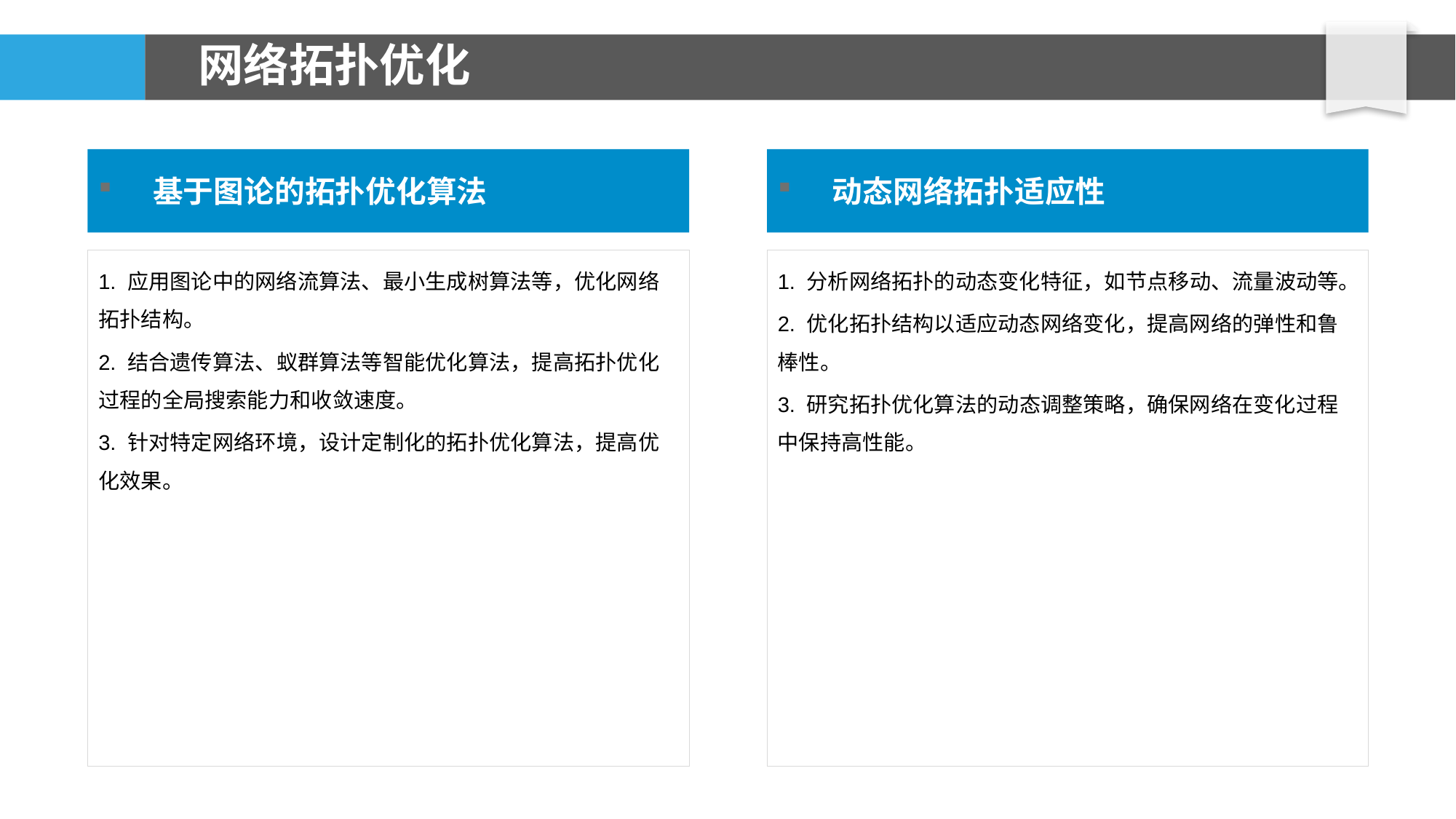

# 网络拓扑优化
基于图论的拓扑优化算法
动态网络拓扑适应性
1. 应用图论中的网络流算法、最小生成树算法等，优化网络拓扑结构。
2. 结合遗传算法、蚁群算法等智能优化算法，提高拓扑优化过程的全局搜索能力和收敛速度。
3. 针对特定网络环境，设计定制化的拓扑优化算法，提高优化效果。
1. 分析网络拓扑的动态变化特征，如节点移动、流量波动等。
2. 优化拓扑结构以适应动态网络变化，提高网络的弹性和鲁棒性。
3. 研究拓扑优化算法的动态调整策略，确保网络在变化过程中保持高性能。